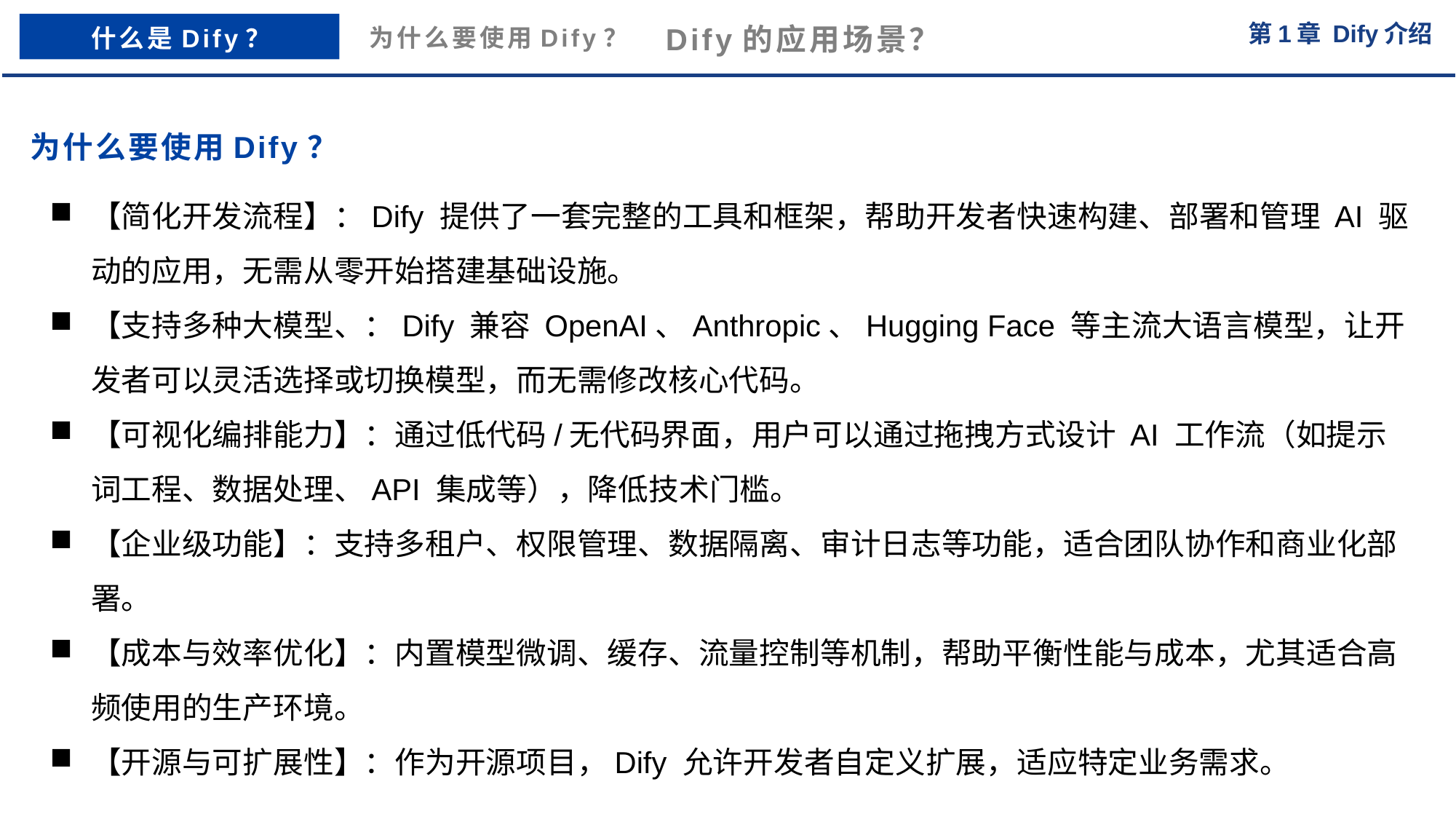

什么是Dify？
第1章 Dify介绍

为什么要使用Dify？
Dify的应用场景？
为什么要使用Dify？
【简化开发流程】：Dify 提供了一套完整的工具和框架，帮助开发者快速构建、部署和管理 AI 驱动的应用，无需从零开始搭建基础设施。
【支持多种大模型、：Dify 兼容 OpenAI、Anthropic、Hugging Face 等主流大语言模型，让开发者可以灵活选择或切换模型，而无需修改核心代码。
【可视化编排能力】：通过低代码/无代码界面，用户可以通过拖拽方式设计 AI 工作流（如提示词工程、数据处理、API 集成等），降低技术门槛。
【企业级功能】：支持多租户、权限管理、数据隔离、审计日志等功能，适合团队协作和商业化部署。
【成本与效率优化】：内置模型微调、缓存、流量控制等机制，帮助平衡性能与成本，尤其适合高频使用的生产环境。
【开源与可扩展性】：作为开源项目，Dify 允许开发者自定义扩展，适应特定业务需求。